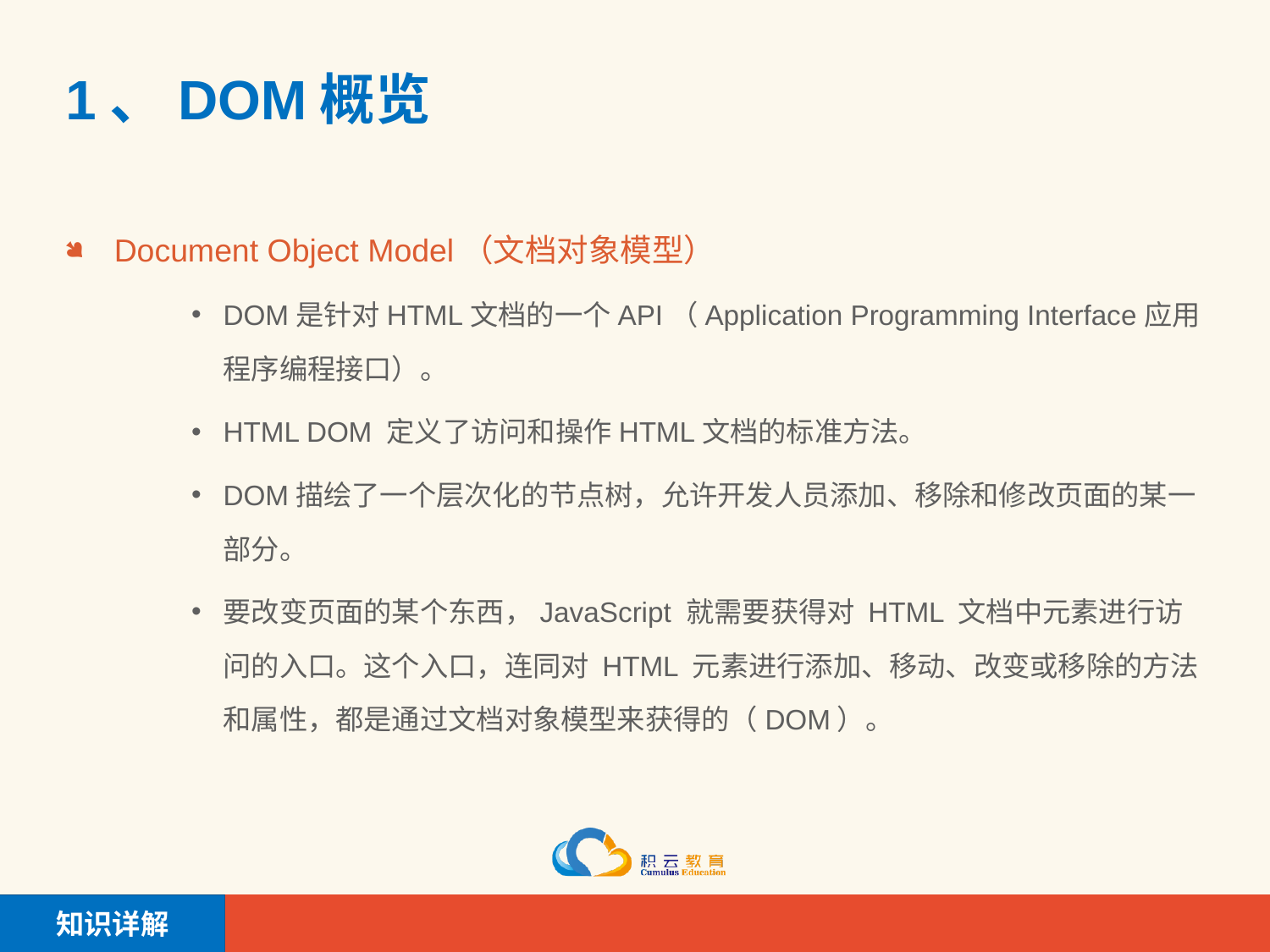

# 1、DOM概览
Document Object Model（文档对象模型）
DOM是针对HTML文档的一个API（Application Programming Interface应用程序编程接口）。
HTML DOM 定义了访问和操作HTML文档的标准方法。
DOM描绘了一个层次化的节点树，允许开发人员添加、移除和修改页面的某一部分。
要改变页面的某个东西，JavaScript 就需要获得对 HTML 文档中元素进行访问的入口。这个入口，连同对 HTML 元素进行添加、移动、改变或移除的方法和属性，都是通过文档对象模型来获得的（DOM）。